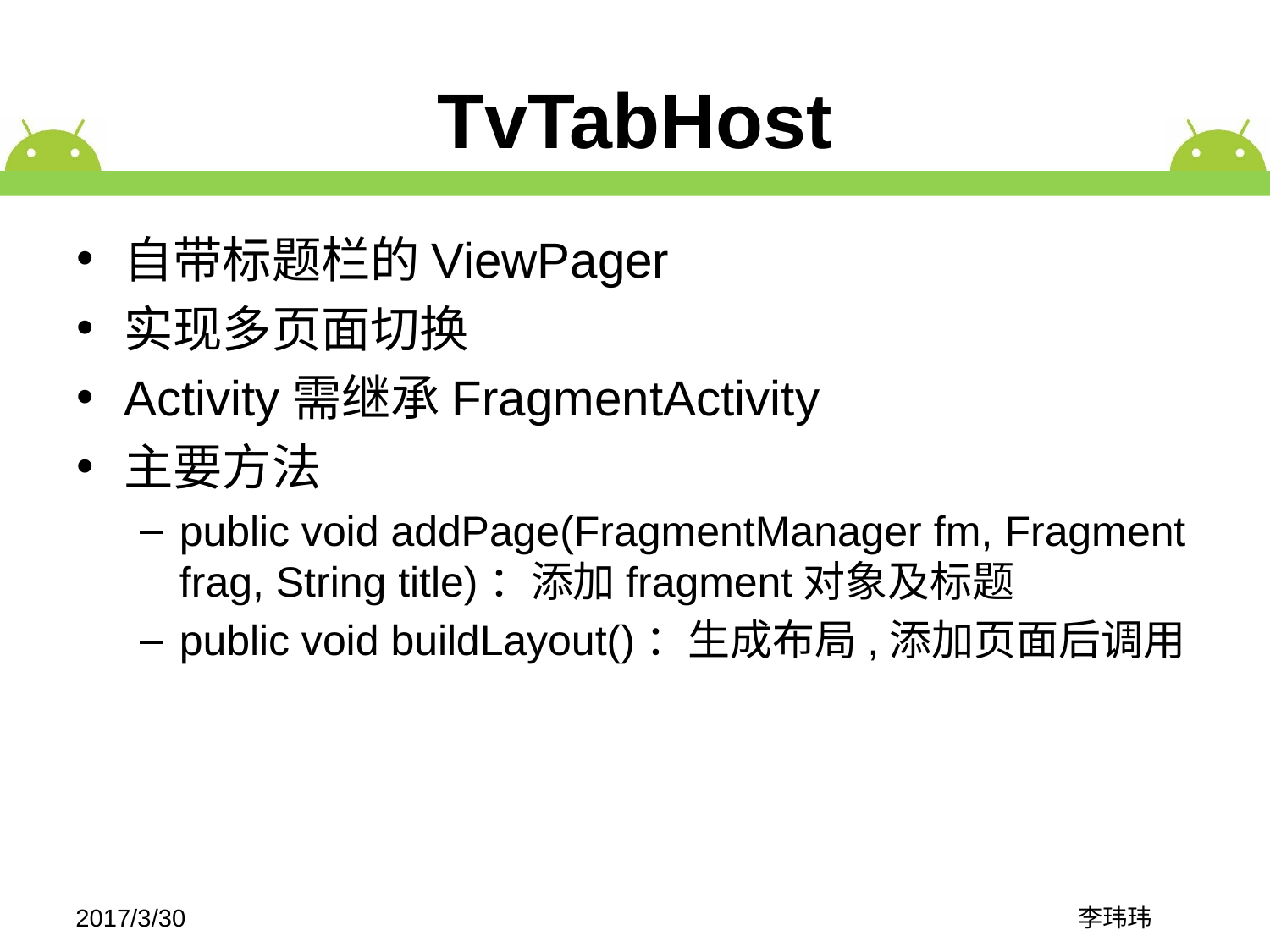

# TvTabHost
自带标题栏的ViewPager
实现多页面切换
Activity需继承FragmentActivity
主要方法
public void addPage(FragmentManager fm, Fragment frag, String title)：添加fragment对象及标题
public void buildLayout()：生成布局,添加页面后调用